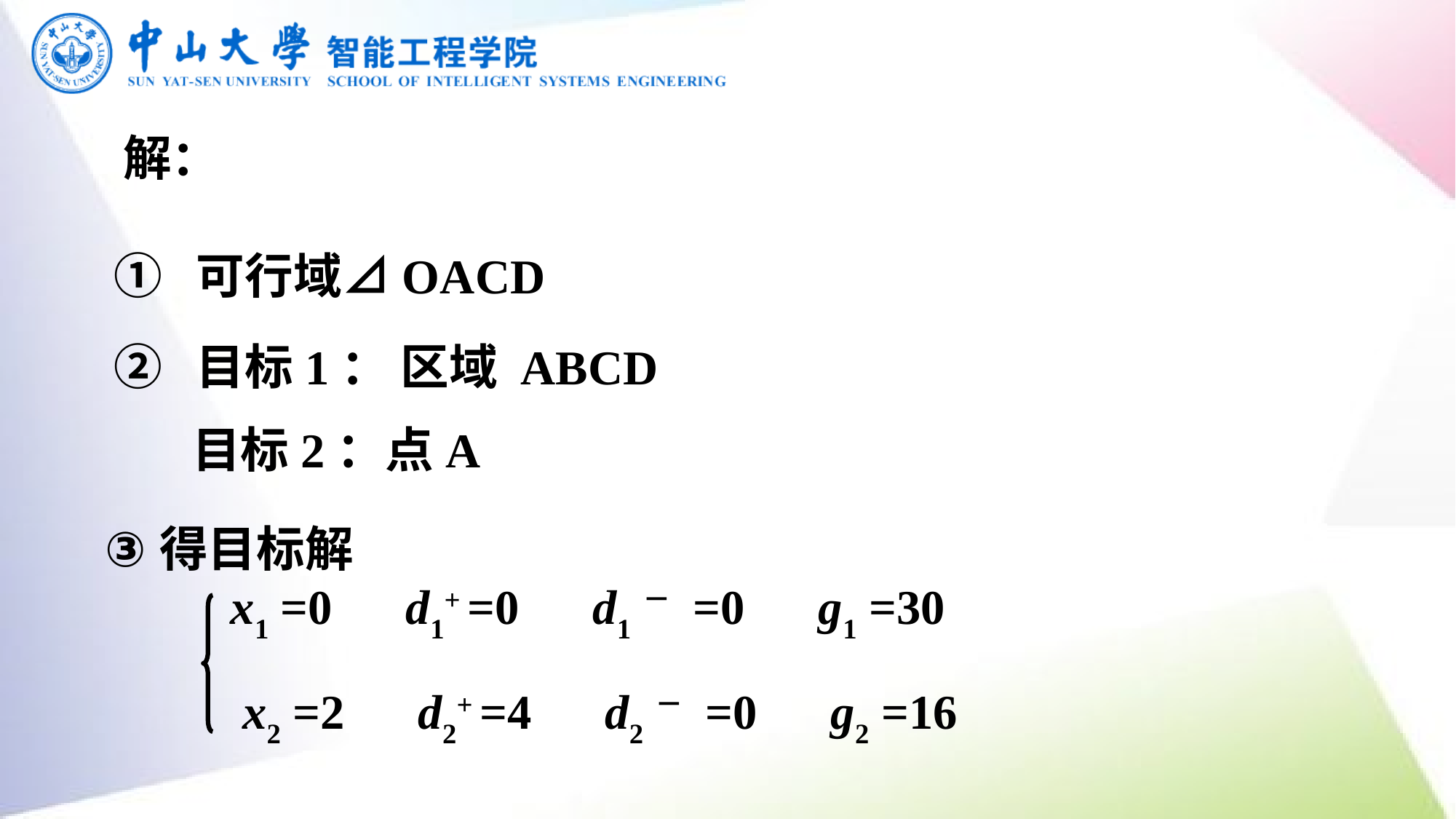

解：
①  可行域⊿OACD
②  目标1： 区域 ABCD
      目标2：点A
得目标解

x1 =0      d1+ =0      d1－ =0      g1 =30
 x2 =2      d2+ =4      d2－ =0      g2 =16